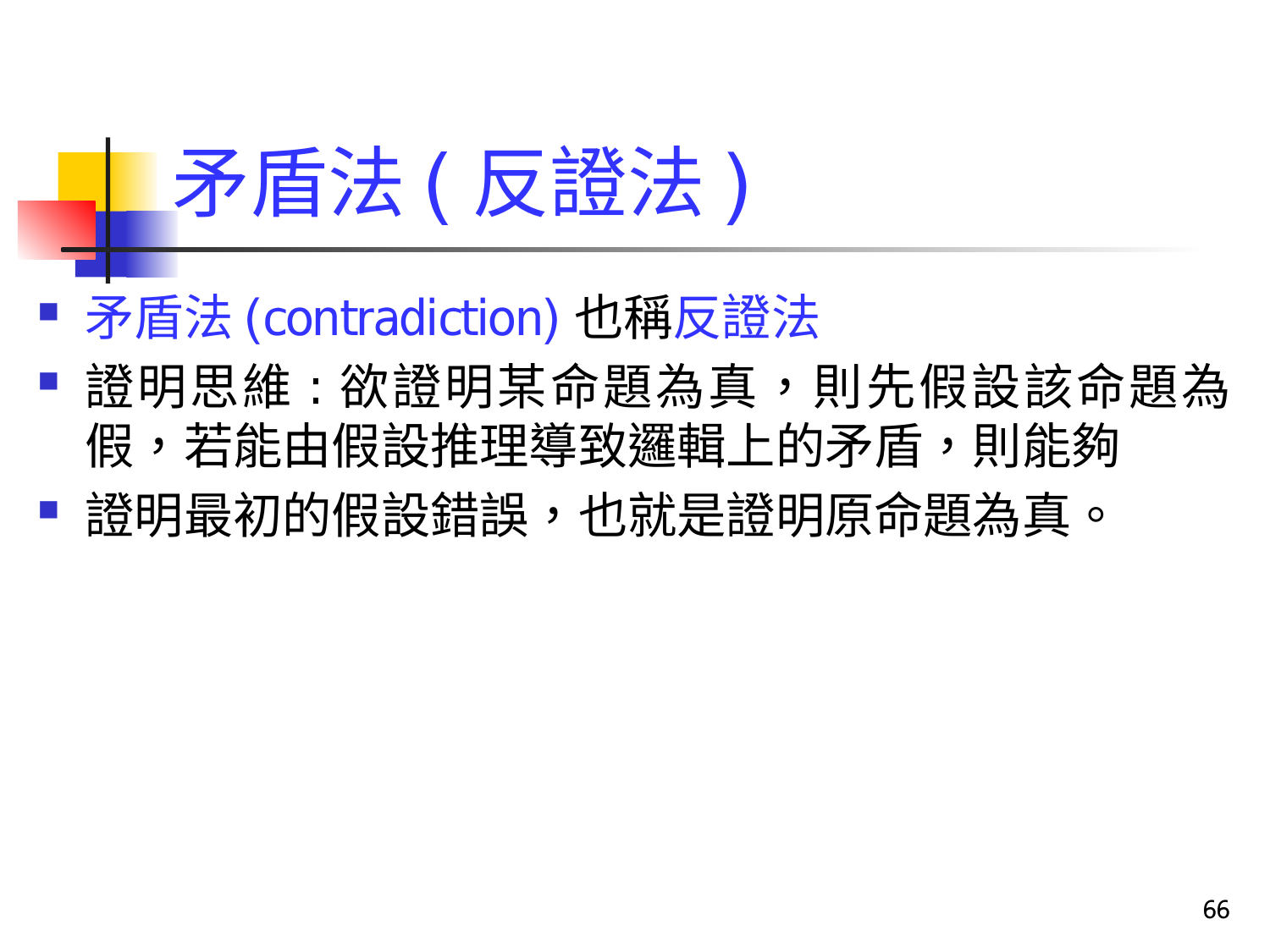

# 矛盾法(反證法)
矛盾法(contradiction)也稱反證法
證明思維:欲證明某命題為真，則先假設該命題為假，若能由假設推理導致邏輯上的矛盾，則能夠
證明最初的假設錯誤，也就是證明原命題為真。
66